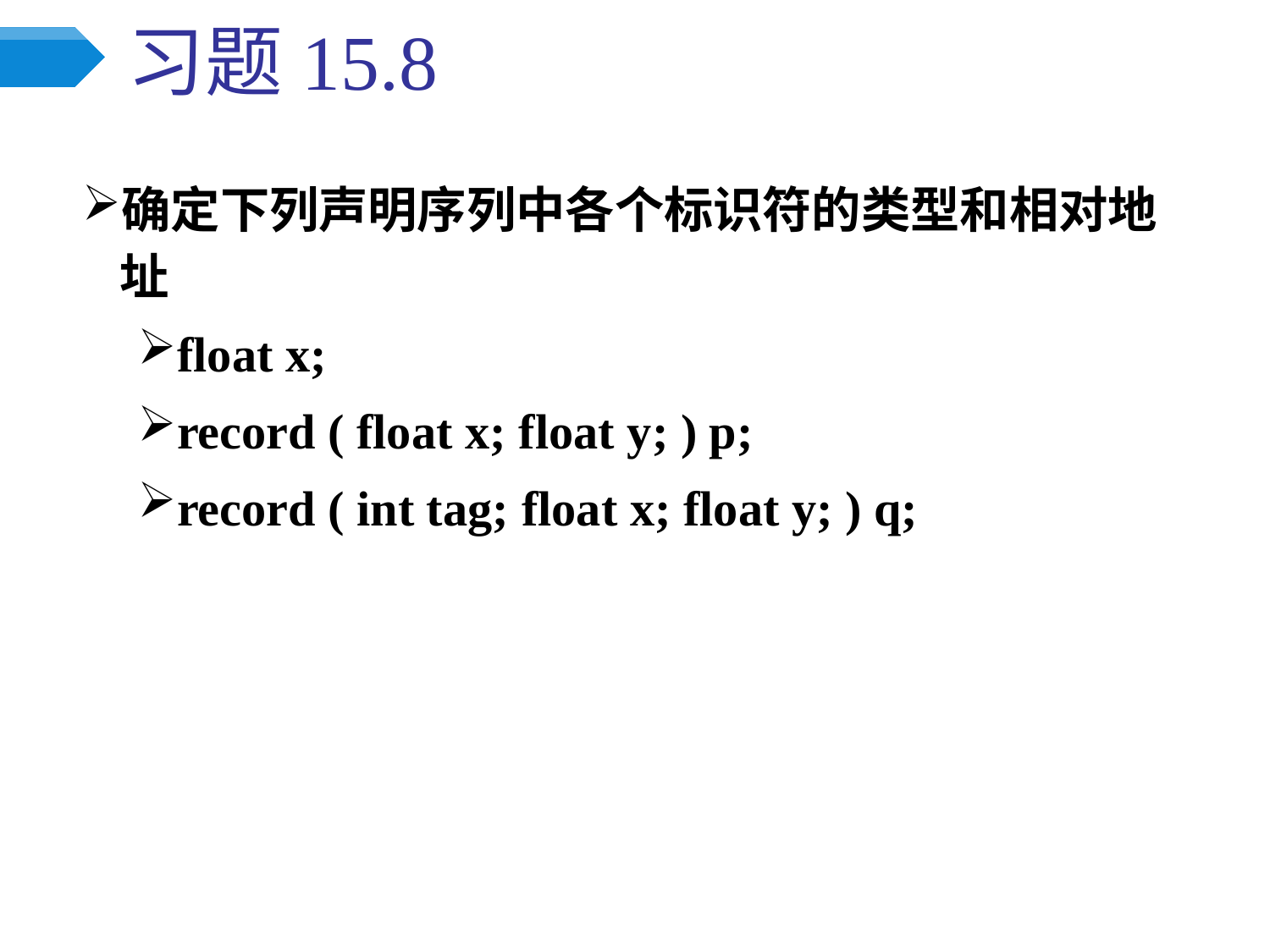

# 习题15.8
确定下列声明序列中各个标识符的类型和相对地址
float x;
record ( float x; float y; ) p;
record ( int tag; float x; float y; ) q;